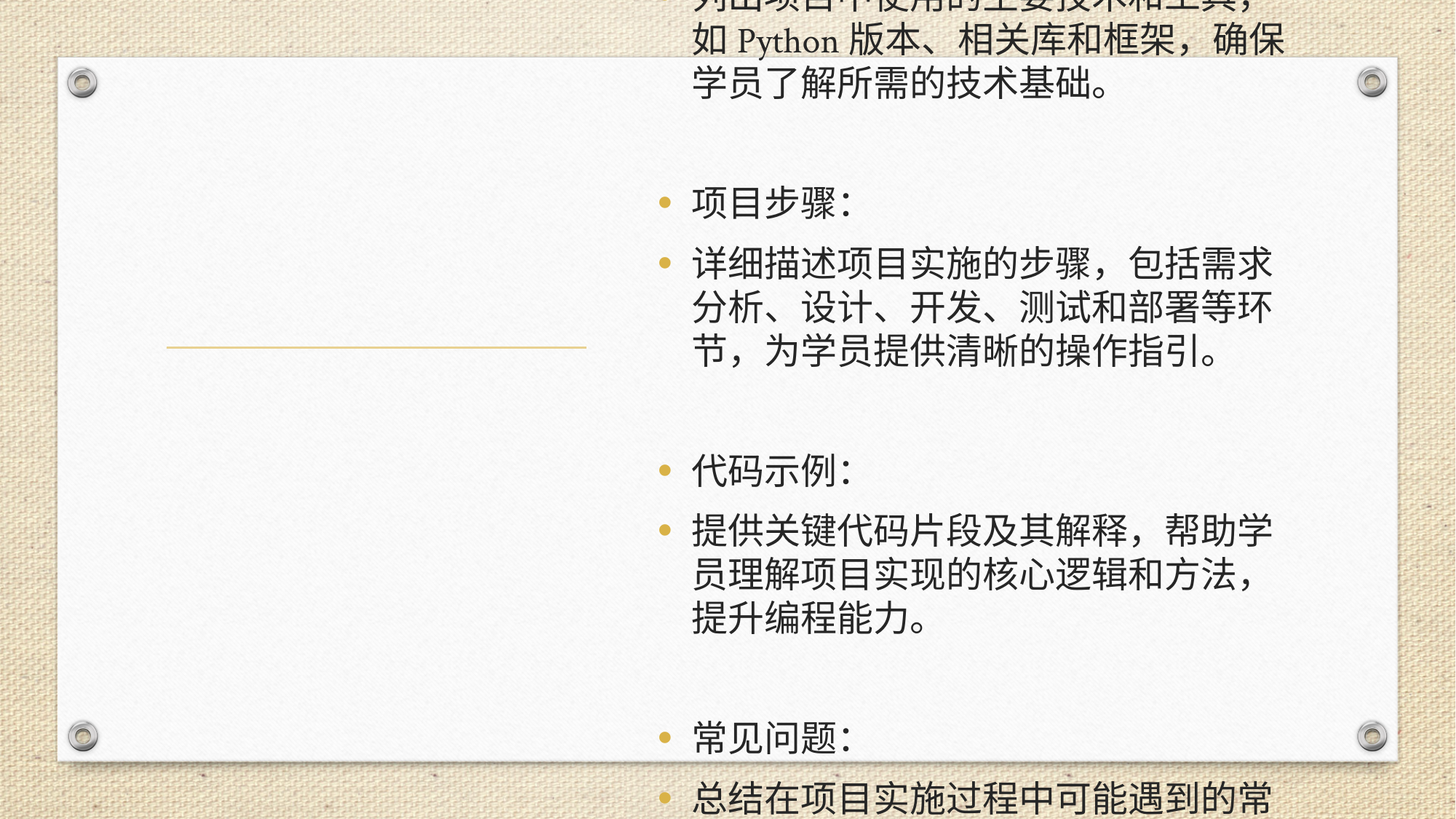

项目背景：
介绍本项目的背景和目的，阐明为何选择此项目进行实战练习，帮助学员理解项目的重要性及实用性。

项目目标：
明确项目的最终目标，包括所需实现的功能和预期成果，帮助学员聚焦于关键任务，提升学习效率。

技术栈：
列出项目中使用的主要技术和工具，如Python版本、相关库和框架，确保学员了解所需的技术基础。

项目步骤：
详细描述项目实施的步骤，包括需求分析、设计、开发、测试和部署等环节，为学员提供清晰的操作指引。

代码示例：
提供关键代码片段及其解释，帮助学员理解项目实现的核心逻辑和方法，提升编程能力。

常见问题：
总结在项目实施过程中可能遇到的常见问题及解决方案，帮助学员快速应对挑战，减少学习障碍。

项目总结：
回顾项目实施过程中的收获与体会，鼓励学员反思学习成果，巩固知识与技能，为后续学习打下基础。

后续学习：
建议学员在完成项目后继续深入学习相关知识，提供推荐的学习资源和进阶项目，帮助其不断提升技能。
#